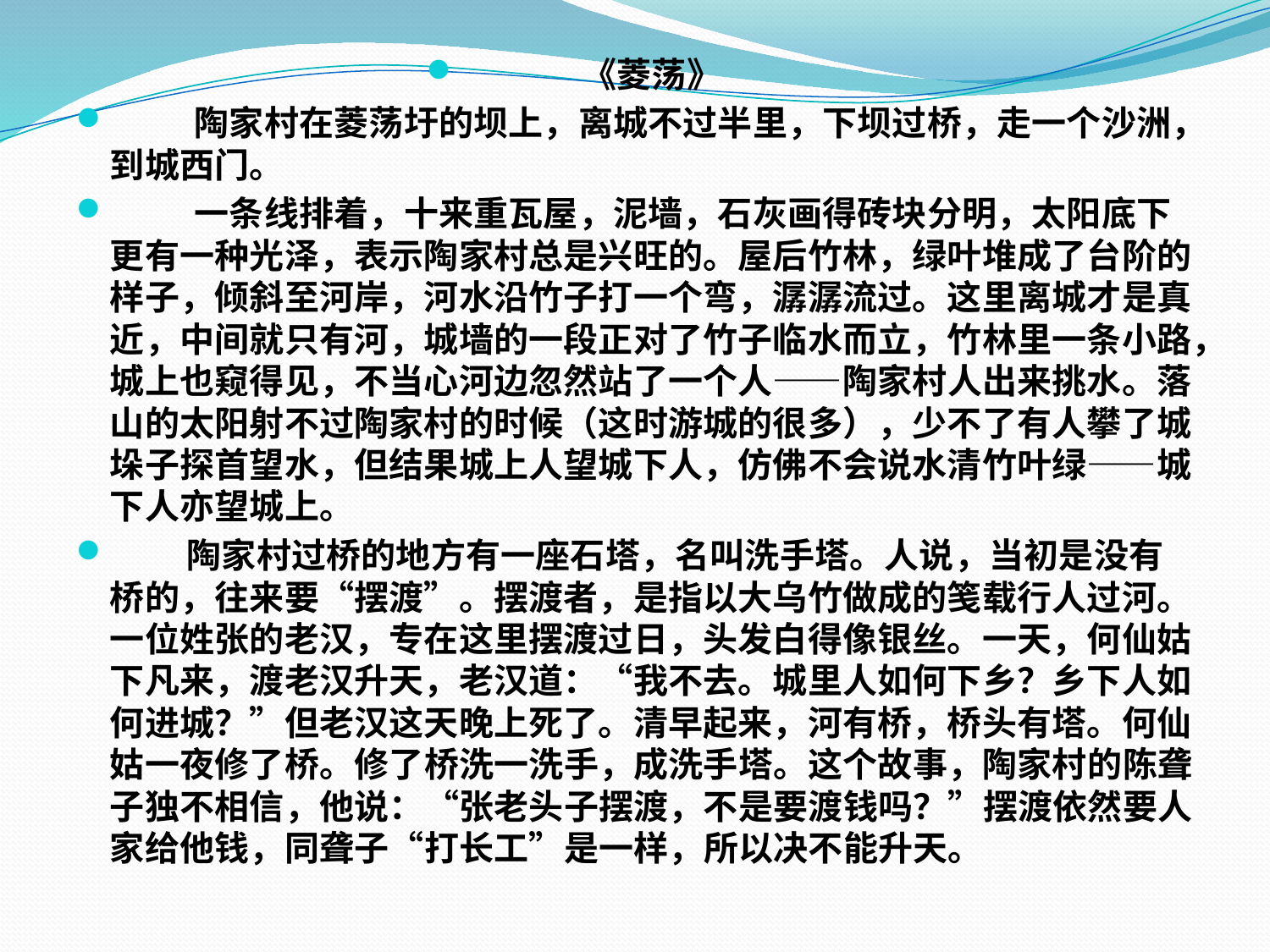

《菱荡》
          陶家村在菱荡圩的坝上，离城不过半里，下坝过桥，走一个沙洲，到城西门。
          一条线排着，十来重瓦屋，泥墙，石灰画得砖块分明，太阳底下更有一种光泽，表示陶家村总是兴旺的。屋后竹林，绿叶堆成了台阶的样子，倾斜至河岸，河水沿竹子打一个弯，潺潺流过。这里离城才是真近，中间就只有河，城墙的一段正对了竹子临水而立，竹林里一条小路，城上也窥得见，不当心河边忽然站了一个人——陶家村人出来挑水。落山的太阳射不过陶家村的时候（这时游城的很多），少不了有人攀了城垛子探首望水，但结果城上人望城下人，仿佛不会说水清竹叶绿——城下人亦望城上。
         陶家村过桥的地方有一座石塔，名叫洗手塔。人说，当初是没有桥的，往来要“摆渡”。摆渡者，是指以大乌竹做成的笺载行人过河。一位姓张的老汉，专在这里摆渡过日，头发白得像银丝。一天，何仙姑下凡来，渡老汉升天，老汉道：“我不去。城里人如何下乡？乡下人如何进城？”但老汉这天晚上死了。清早起来，河有桥，桥头有塔。何仙姑一夜修了桥。修了桥洗一洗手，成洗手塔。这个故事，陶家村的陈聋子独不相信，他说：“张老头子摆渡，不是要渡钱吗？”摆渡依然要人家给他钱，同聋子“打长工”是一样，所以决不能升天。